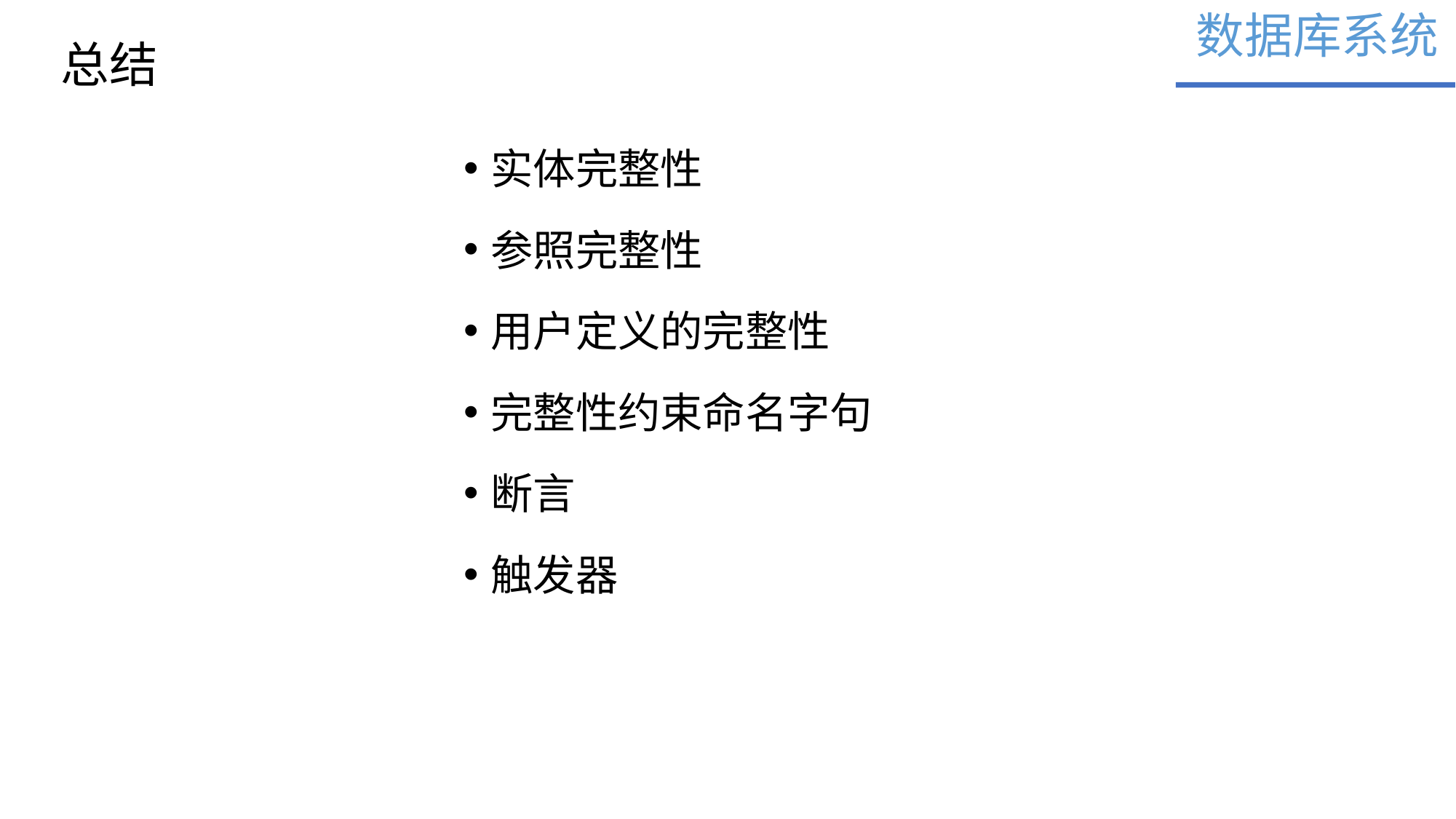

总结
数据库系统

实体完整性
参照完整性
用户定义的完整性
完整性约束命名字句
断言
触发器